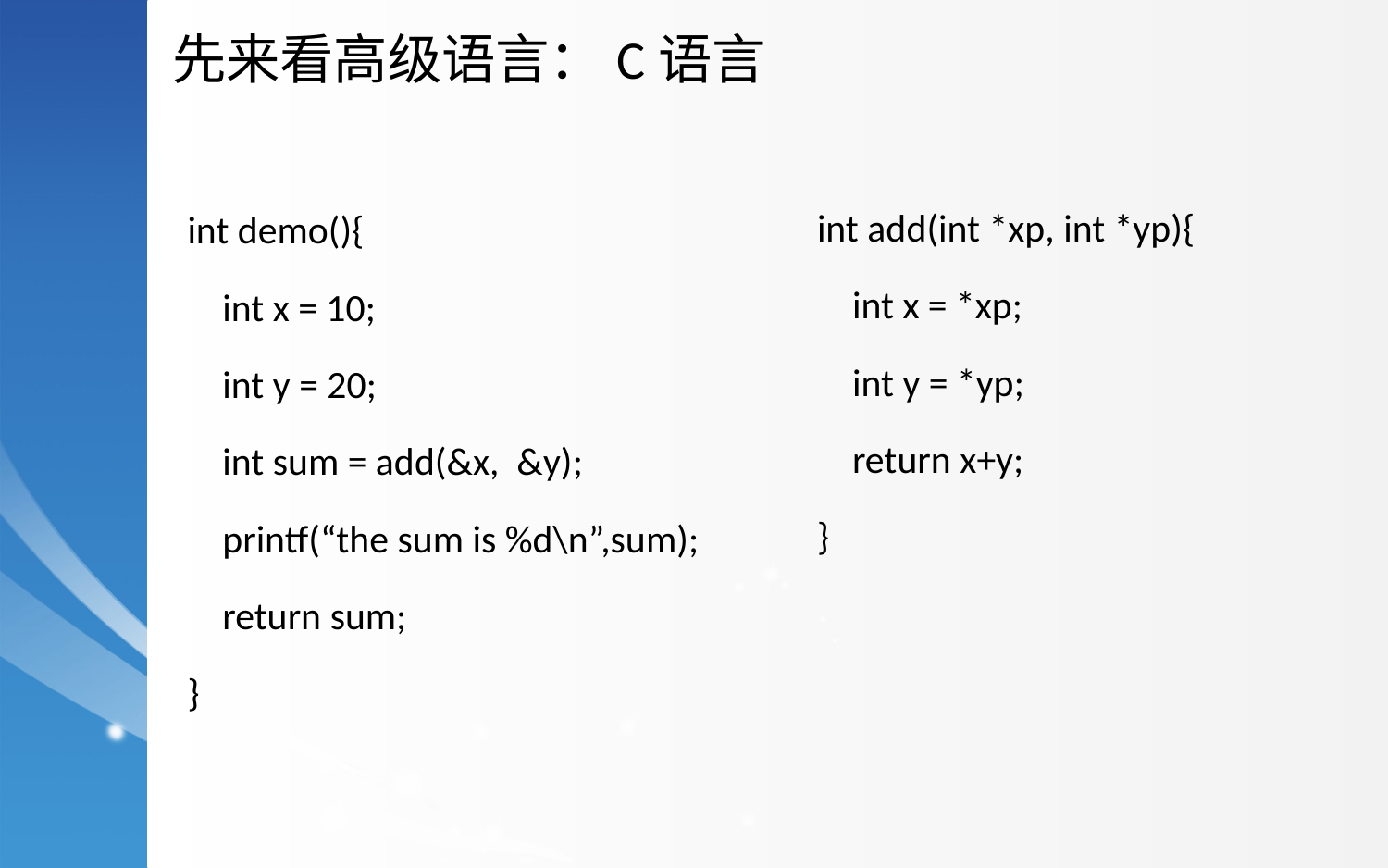

先来看高级语言：C语言
int add(int *xp, int *yp){
    int x = *xp;
    int y = *yp;
    return x+y;
}
int demo(){
    int x = 10;
    int y = 20;
    int sum = add(&x,  &y);
    printf(“the sum is %d\n”,sum);
    return sum;
}